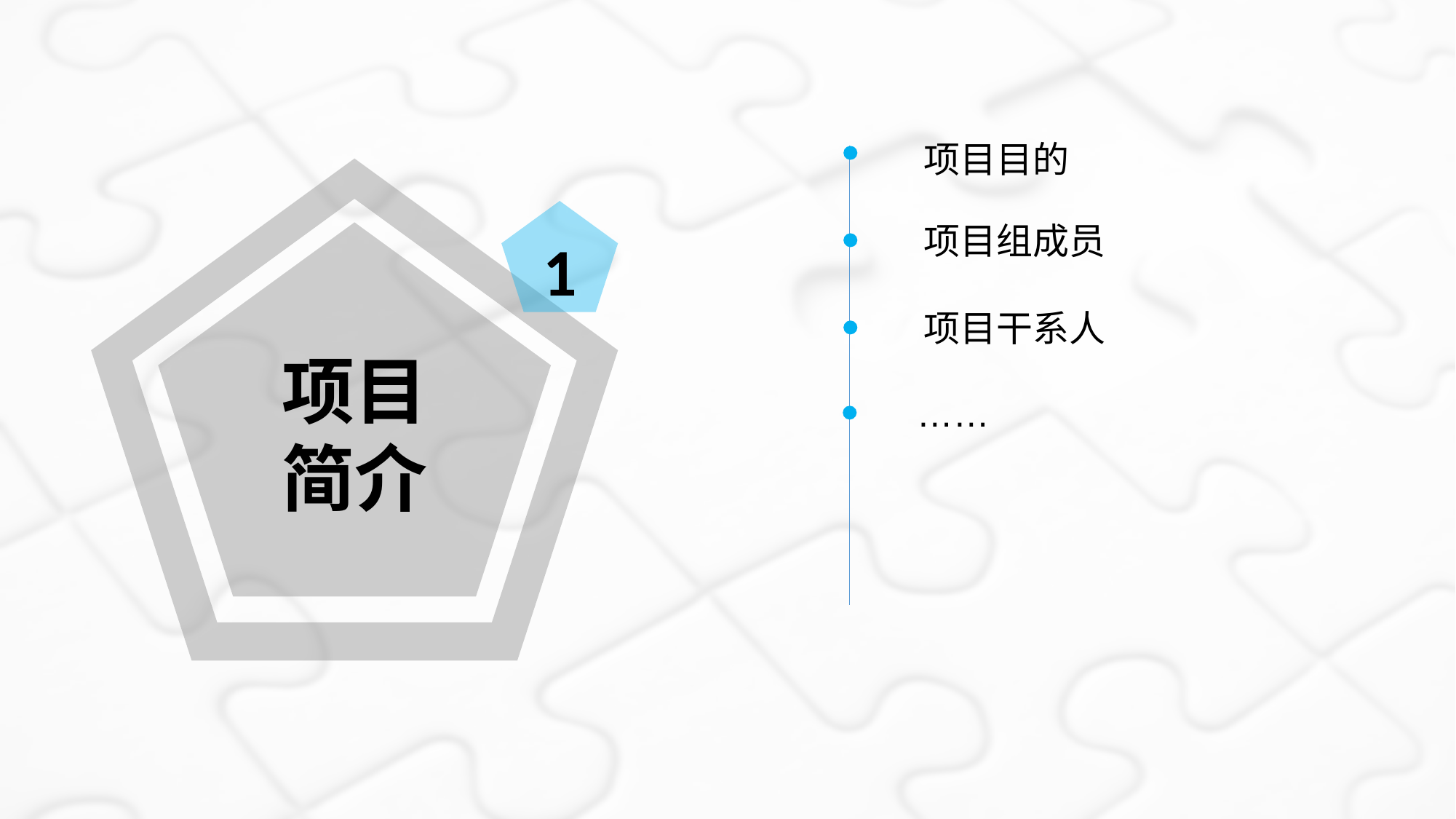

项目目的

1
项目组成员

项目干系人

项目
简介
……